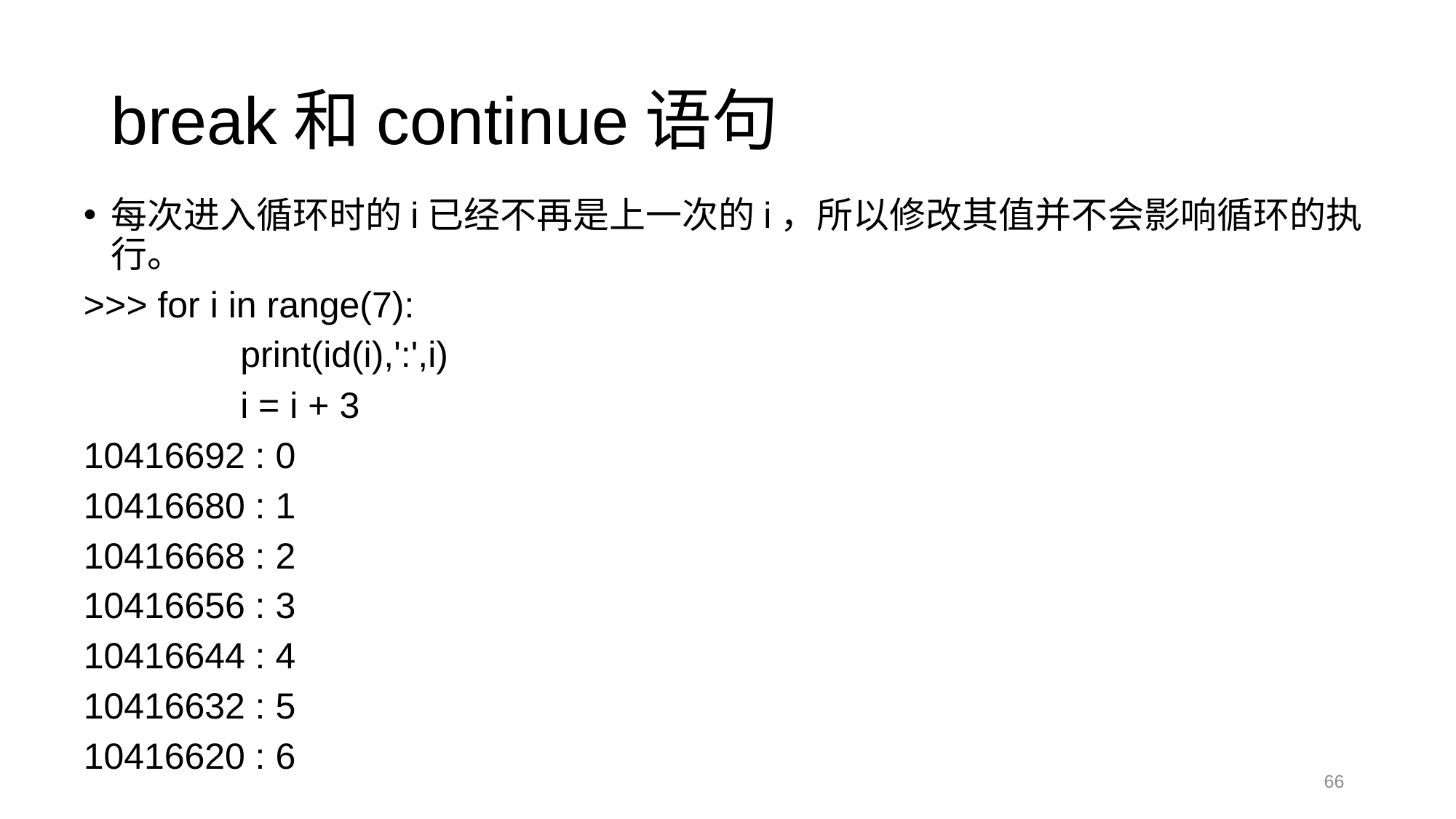

# break和continue语句
每次进入循环时的i已经不再是上一次的i，所以修改其值并不会影响循环的执行。
>>> for i in range(7):
		  print(id(i),':',i)
		  i = i + 3
10416692 : 0
10416680 : 1
10416668 : 2
10416656 : 3
10416644 : 4
10416632 : 5
10416620 : 6
66